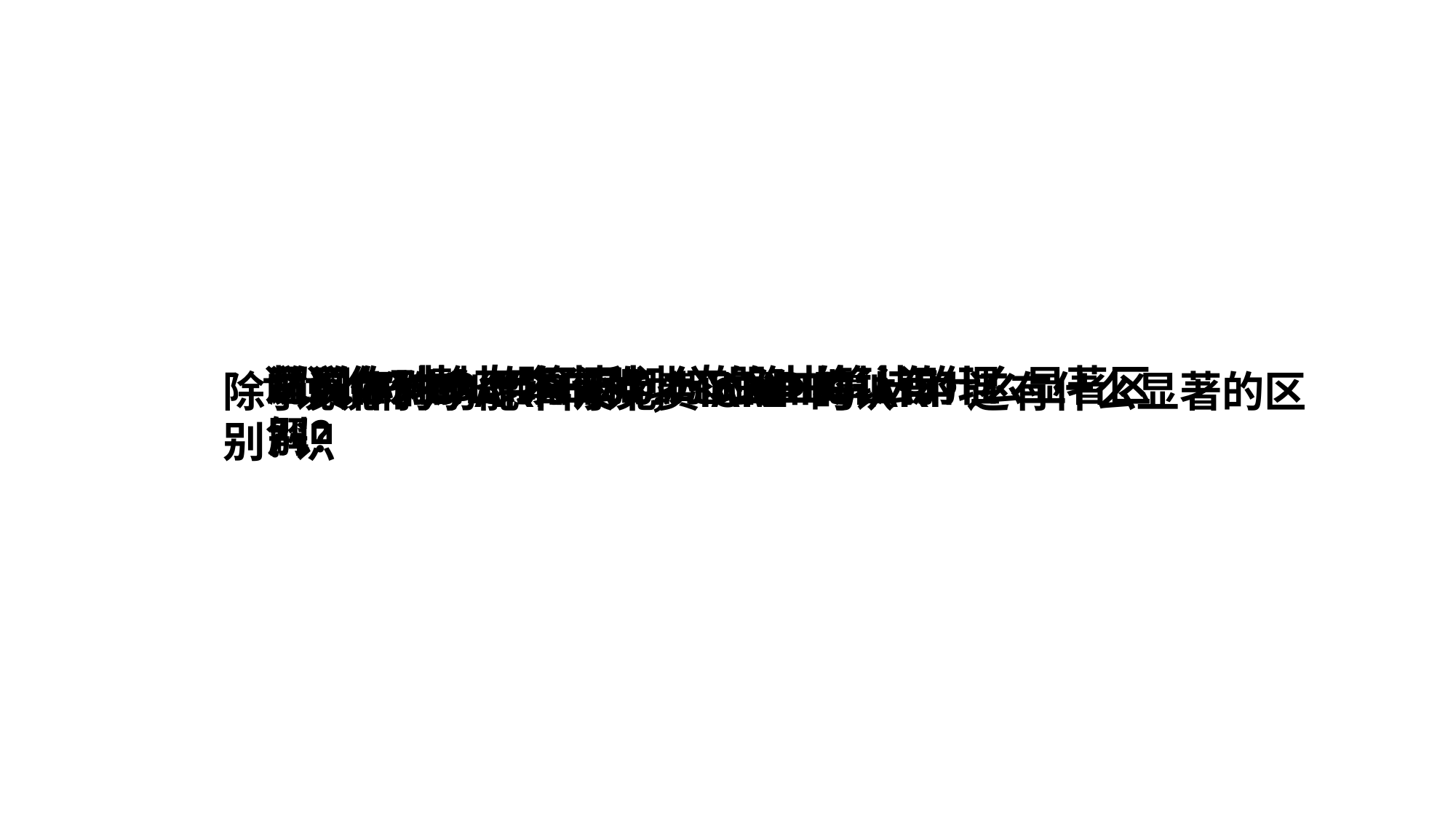

说说你对静态路由和动态路由的认识
超网IP地址与子网划分的IP地址有什么显著区别？
说说你对D-V算法与L-S路由算法的理解
除了具体的功能不同外，ICMP与ARP还有什么显著的区别？
说说你对ARP及免费ARP的认识